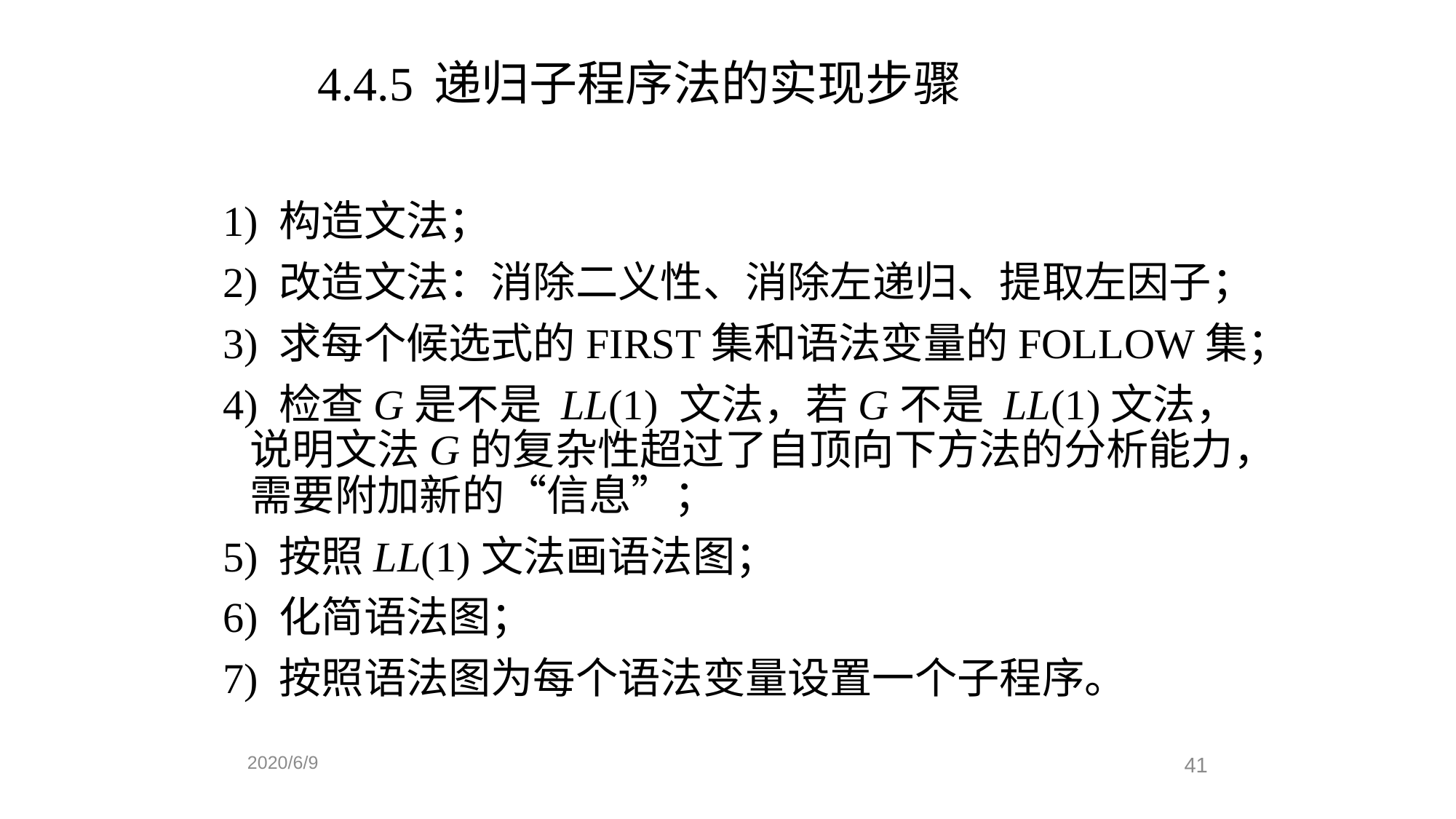

4.4.5 递归子程序法的实现步骤
1) 构造文法；
2) 改造文法：消除二义性、消除左递归、提取左因子；
3) 求每个候选式的FIRST集和语法变量的FOLLOW集；
4) 检查G是不是 LL(1) 文法，若G不是 LL(1)文法，说明文法G的复杂性超过了自顶向下方法的分析能力，需要附加新的“信息”；
5) 按照LL(1)文法画语法图；
6) 化简语法图；
7) 按照语法图为每个语法变量设置一个子程序。
2020/6/9
41